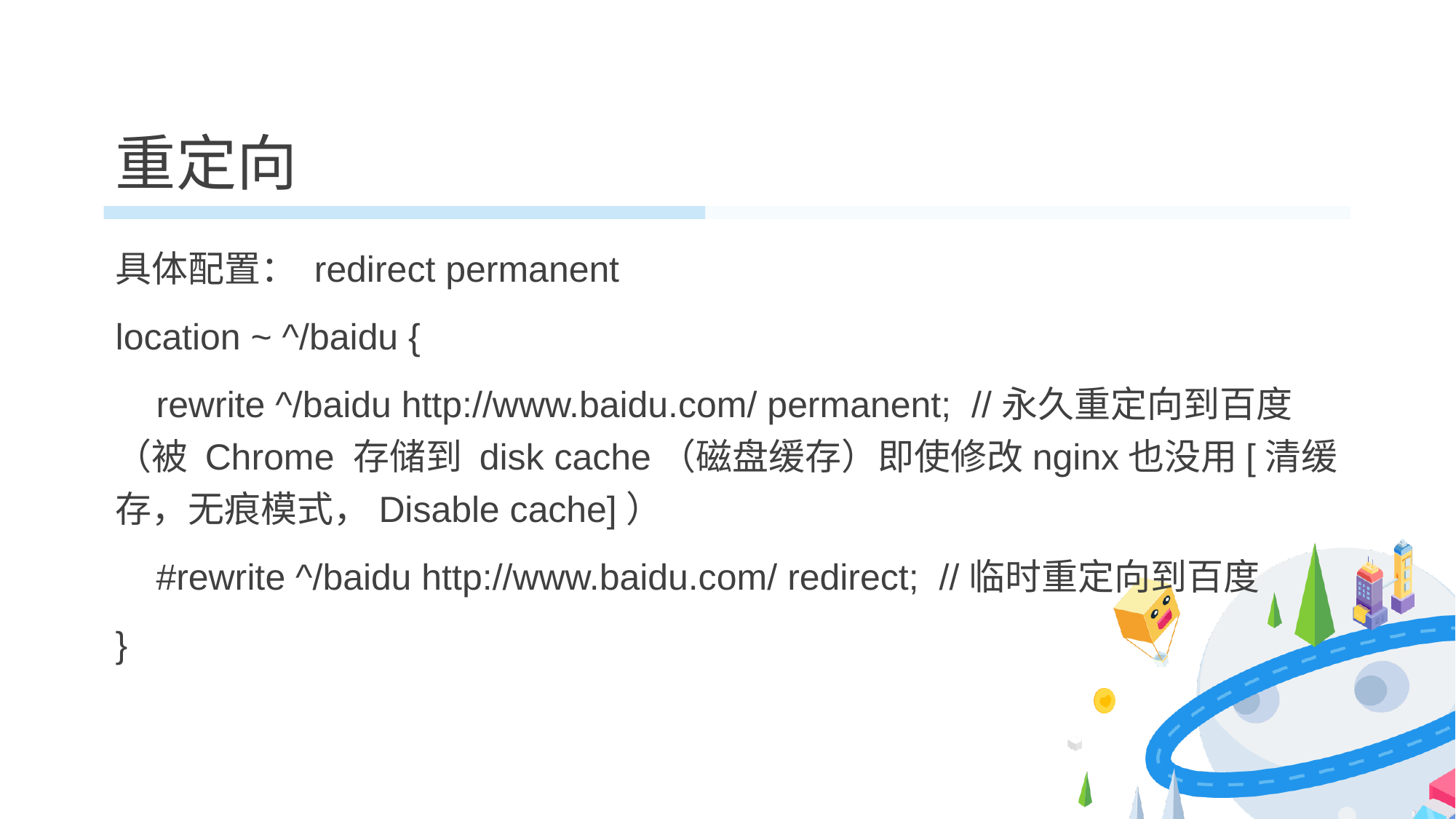

# 重定向
具体配置： redirect permanent
location ~ ^/baidu {
    rewrite ^/baidu http://www.baidu.com/ permanent;  //永久重定向到百度（被 Chrome 存储到 disk cache（磁盘缓存）即使修改nginx也没用[清缓存，无痕模式，Disable cache]）
    #rewrite ^/baidu http://www.baidu.com/ redirect;  //临时重定向到百度
}